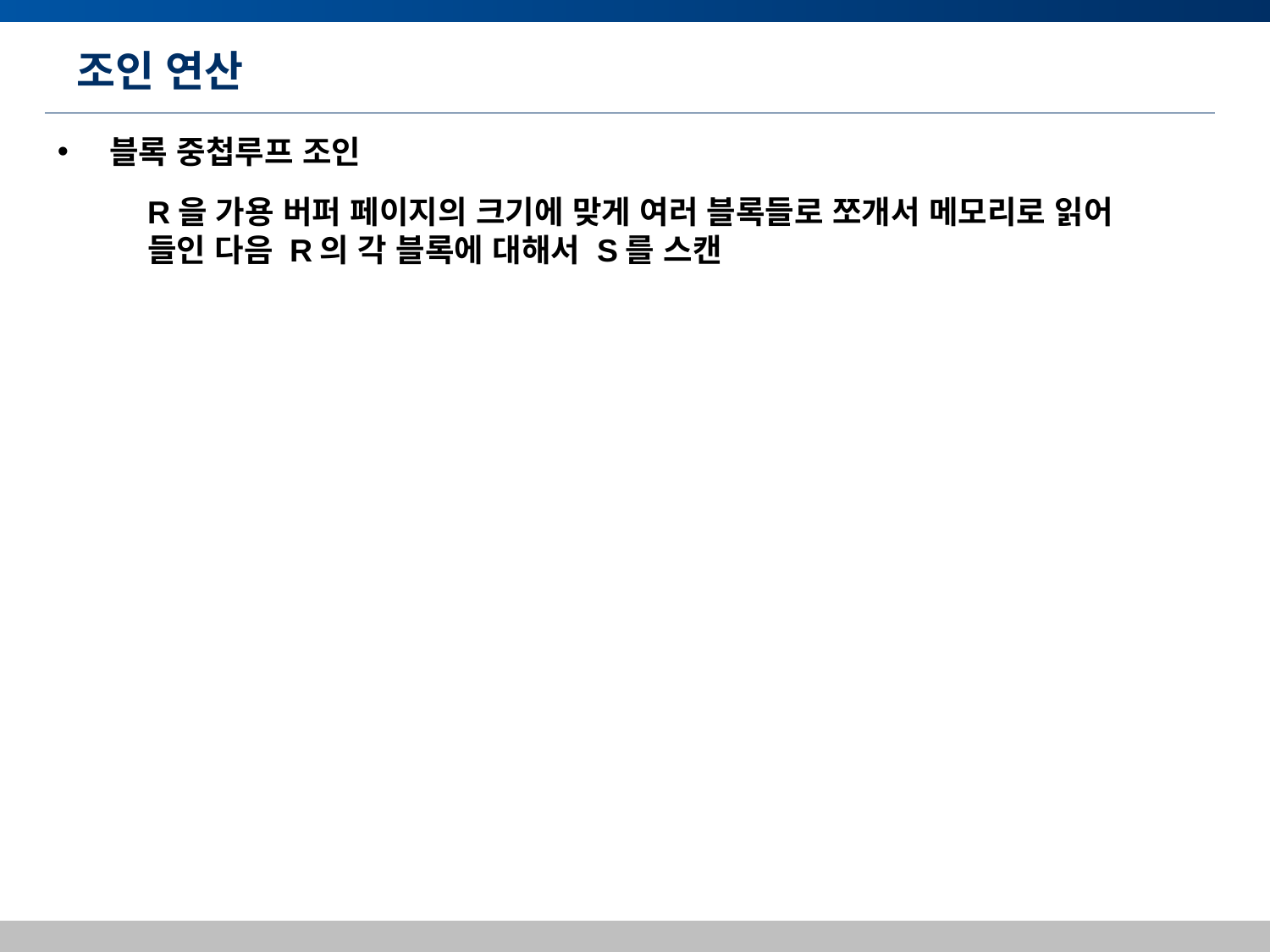

# 조인 연산
  블록 중첩루프 조인
R을 가용 버퍼 페이지의 크기에 맞게 여러 블록들로 쪼개서 메모리로 읽어 들인 다음 R의 각 블록에 대해서 S를 스캔